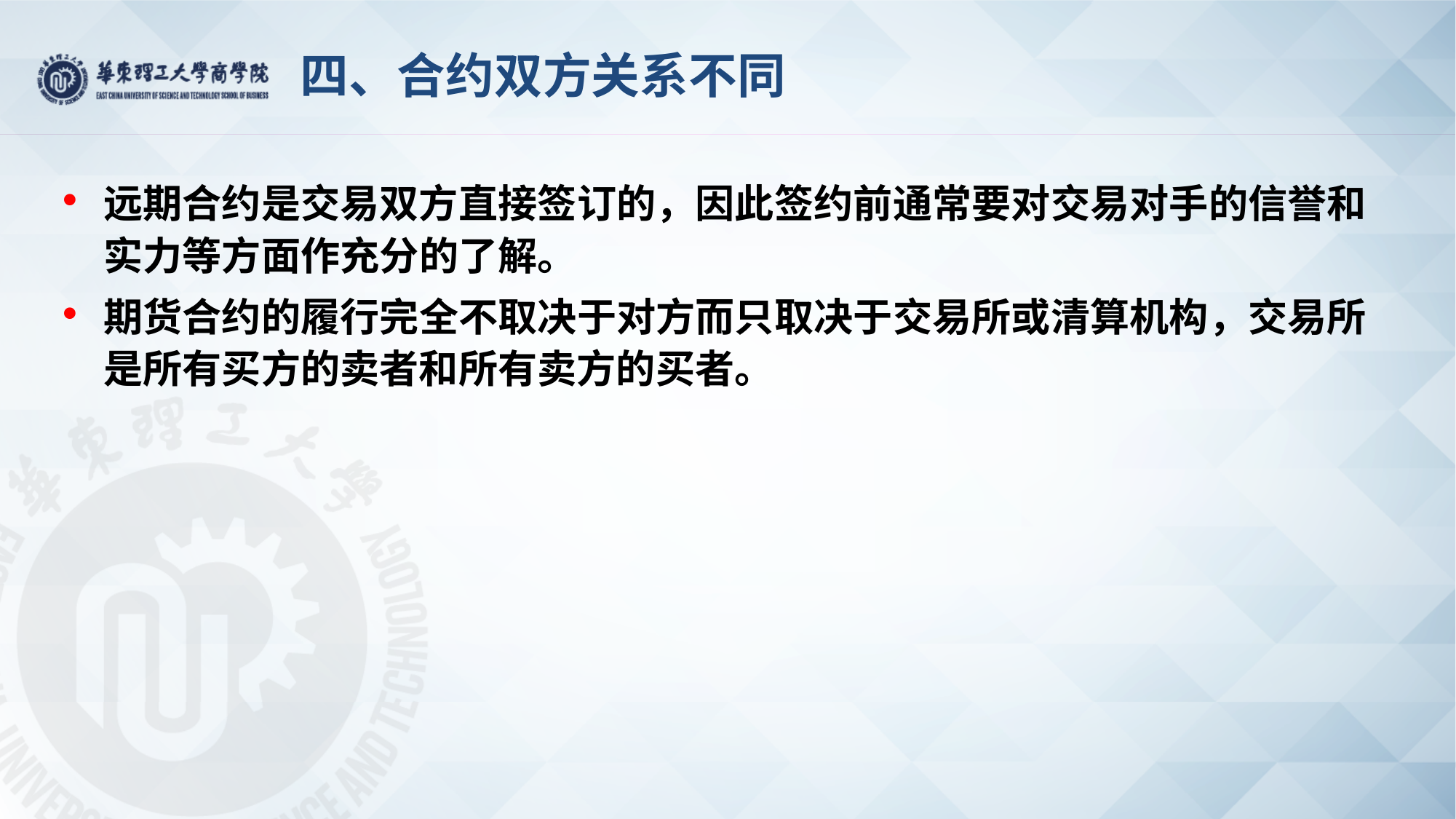

# 四、合约双方关系不同
远期合约是交易双方直接签订的，因此签约前通常要对交易对手的信誉和实力等方面作充分的了解。
期货合约的履行完全不取决于对方而只取决于交易所或清算机构，交易所是所有买方的卖者和所有卖方的买者。